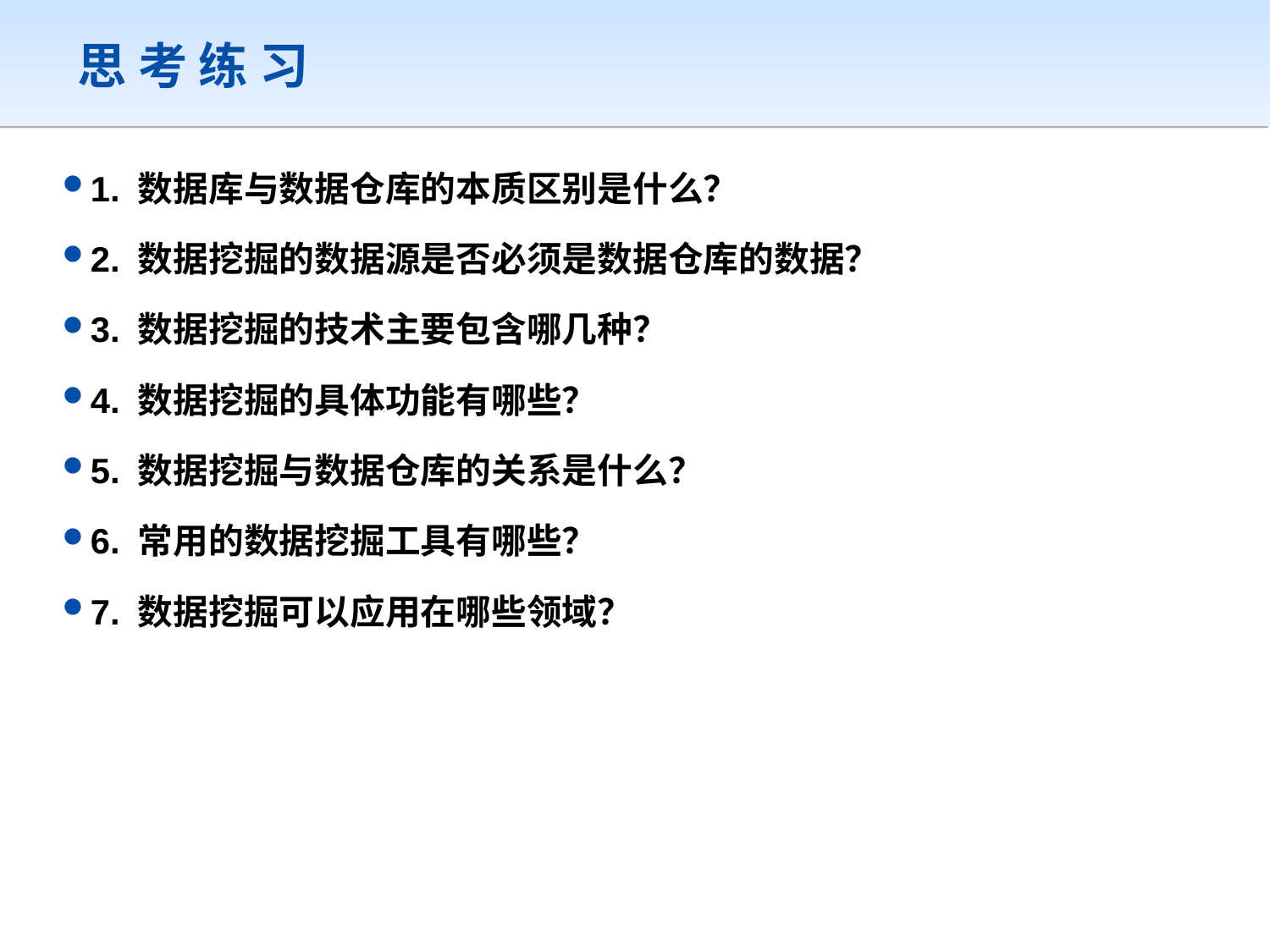

# 思 考 练 习
1. 数据库与数据仓库的本质区别是什么？
2. 数据挖掘的数据源是否必须是数据仓库的数据？
3. 数据挖掘的技术主要包含哪几种？
4. 数据挖掘的具体功能有哪些？
5. 数据挖掘与数据仓库的关系是什么？
6. 常用的数据挖掘工具有哪些？
7. 数据挖掘可以应用在哪些领域？